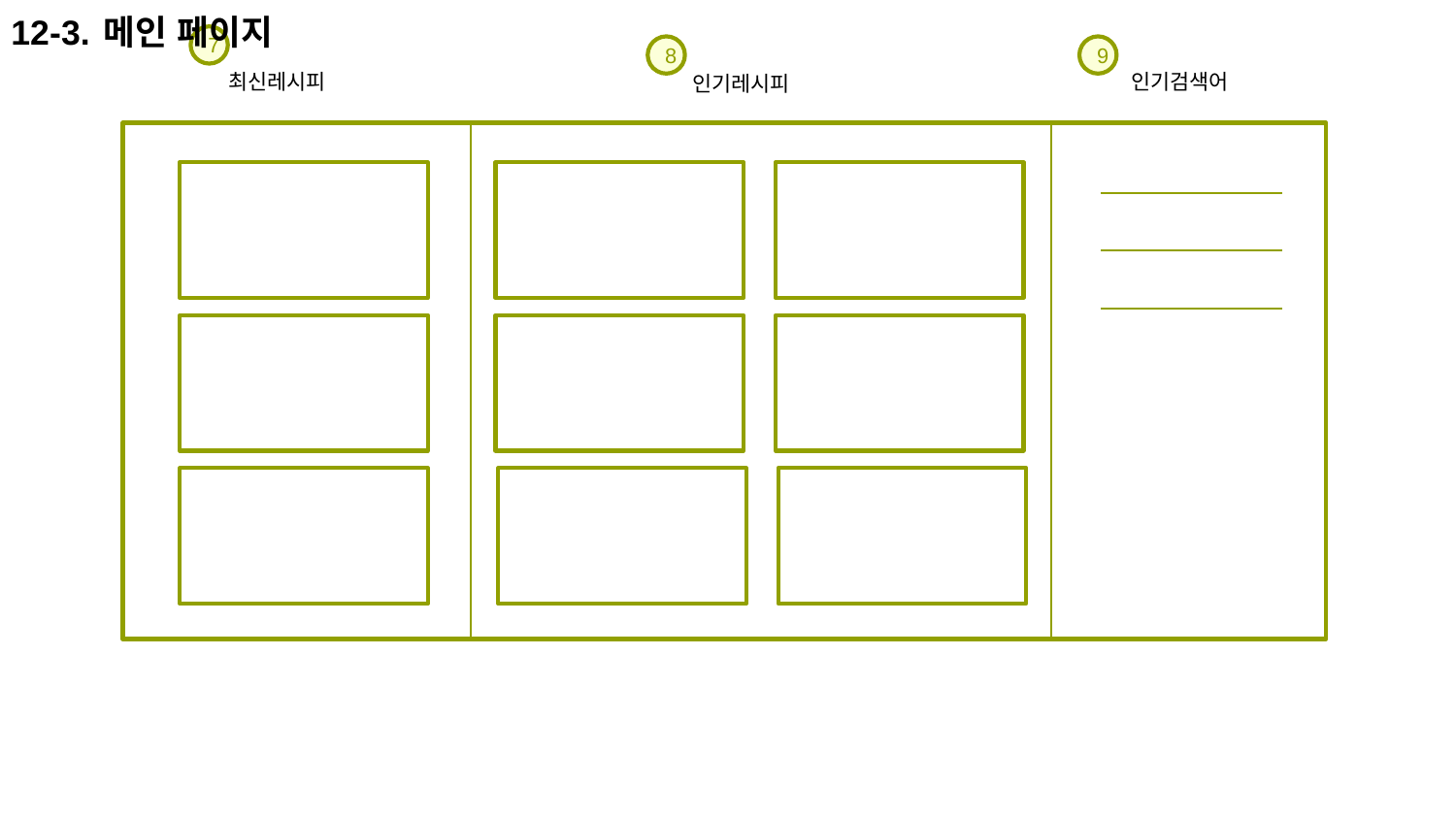

12-3. 메인 페이지
7
8
9
최신레시피
인기검색어
인기레시피